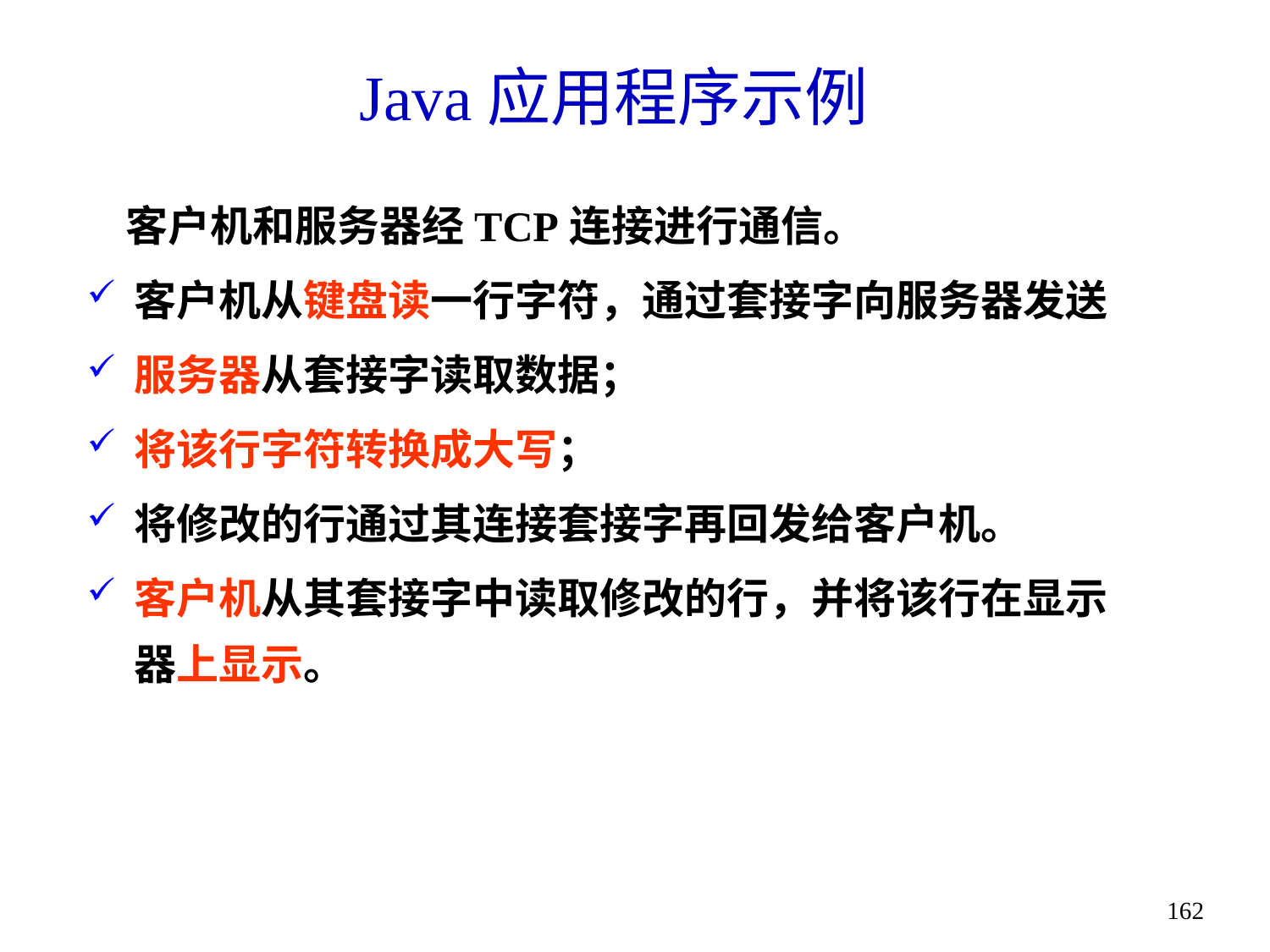

# Java应用程序示例
   客户机和服务器经TCP连接进行通信。
客户机从键盘读一行字符，通过套接字向服务器发送
服务器从套接字读取数据；
将该行字符转换成大写；
将修改的行通过其连接套接字再回发给客户机。
客户机从其套接字中读取修改的行，并将该行在显示器上显示。
162